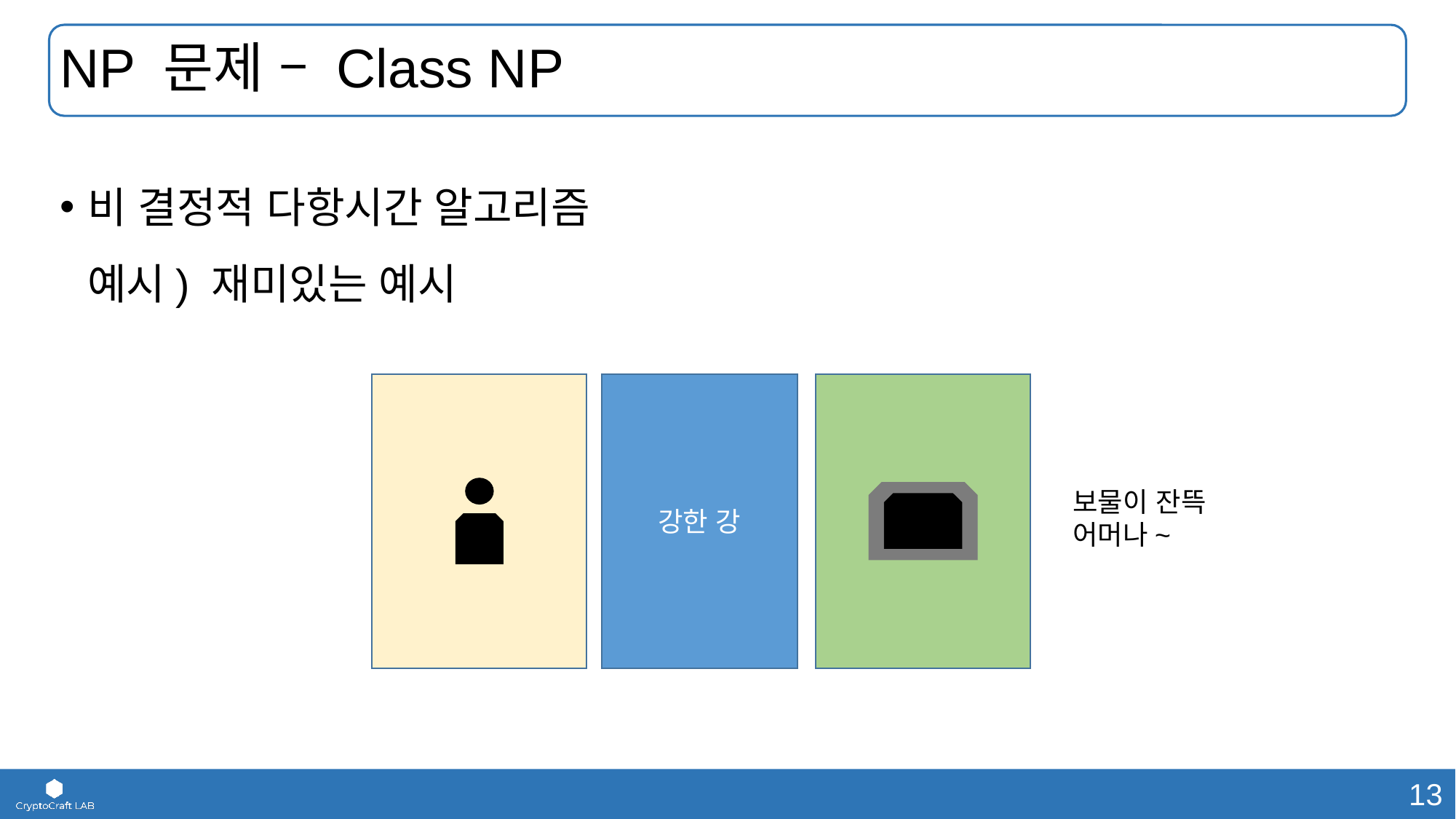

# NP 문제 – Class NP
비 결정적 다항시간 알고리즘
예시) 재미있는 예시

강한 강

보물이 잔뜩
어머나~